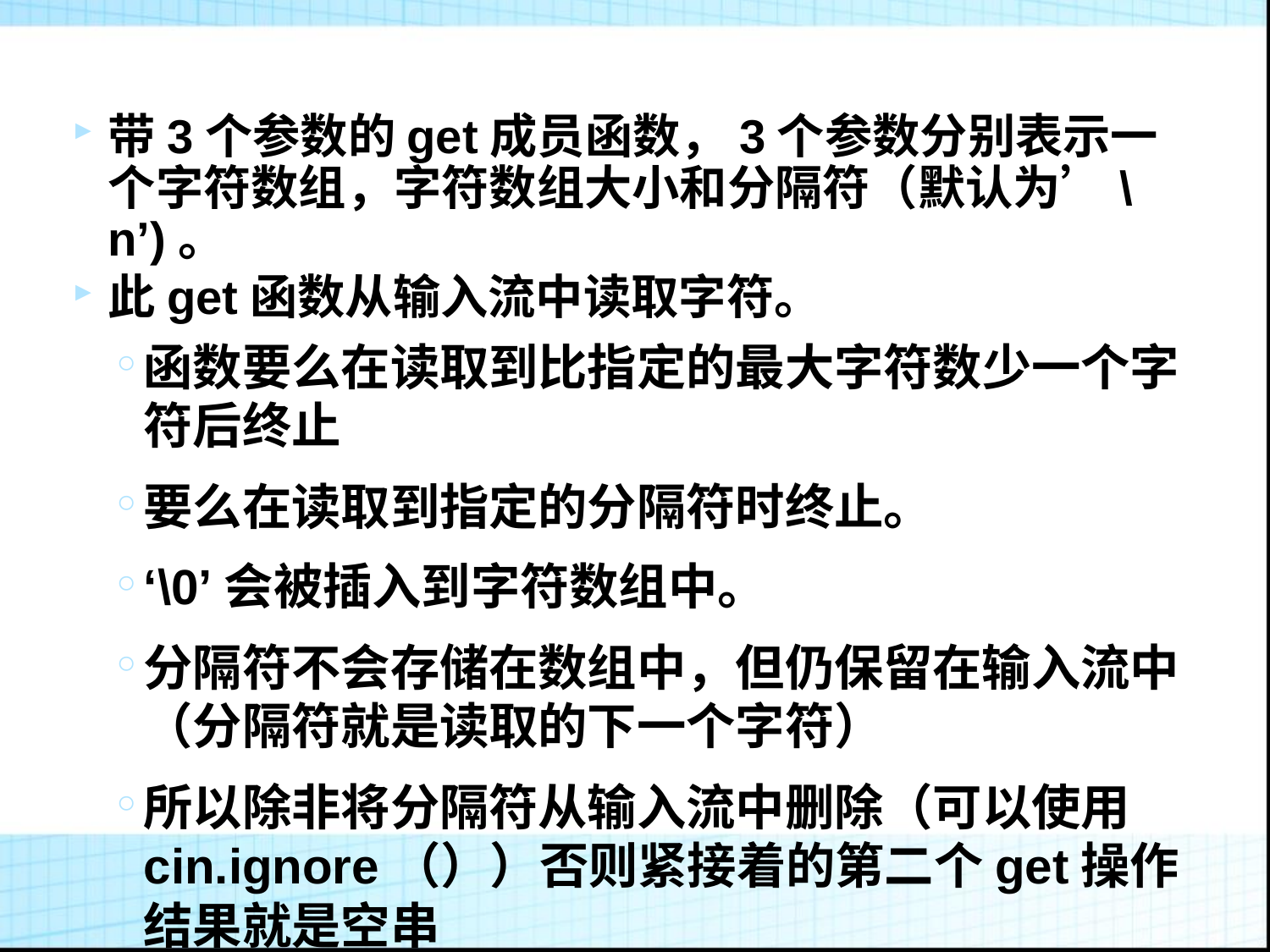

带3个参数的get成员函数，3个参数分别表示一个字符数组，字符数组大小和分隔符（默认为’\n’)。
此get函数从输入流中读取字符。
函数要么在读取到比指定的最大字符数少一个字符后终止
要么在读取到指定的分隔符时终止。
‘\0’会被插入到字符数组中。
分隔符不会存储在数组中，但仍保留在输入流中（分隔符就是读取的下一个字符）
所以除非将分隔符从输入流中删除（可以使用cin.ignore（））否则紧接着的第二个get操作结果就是空串